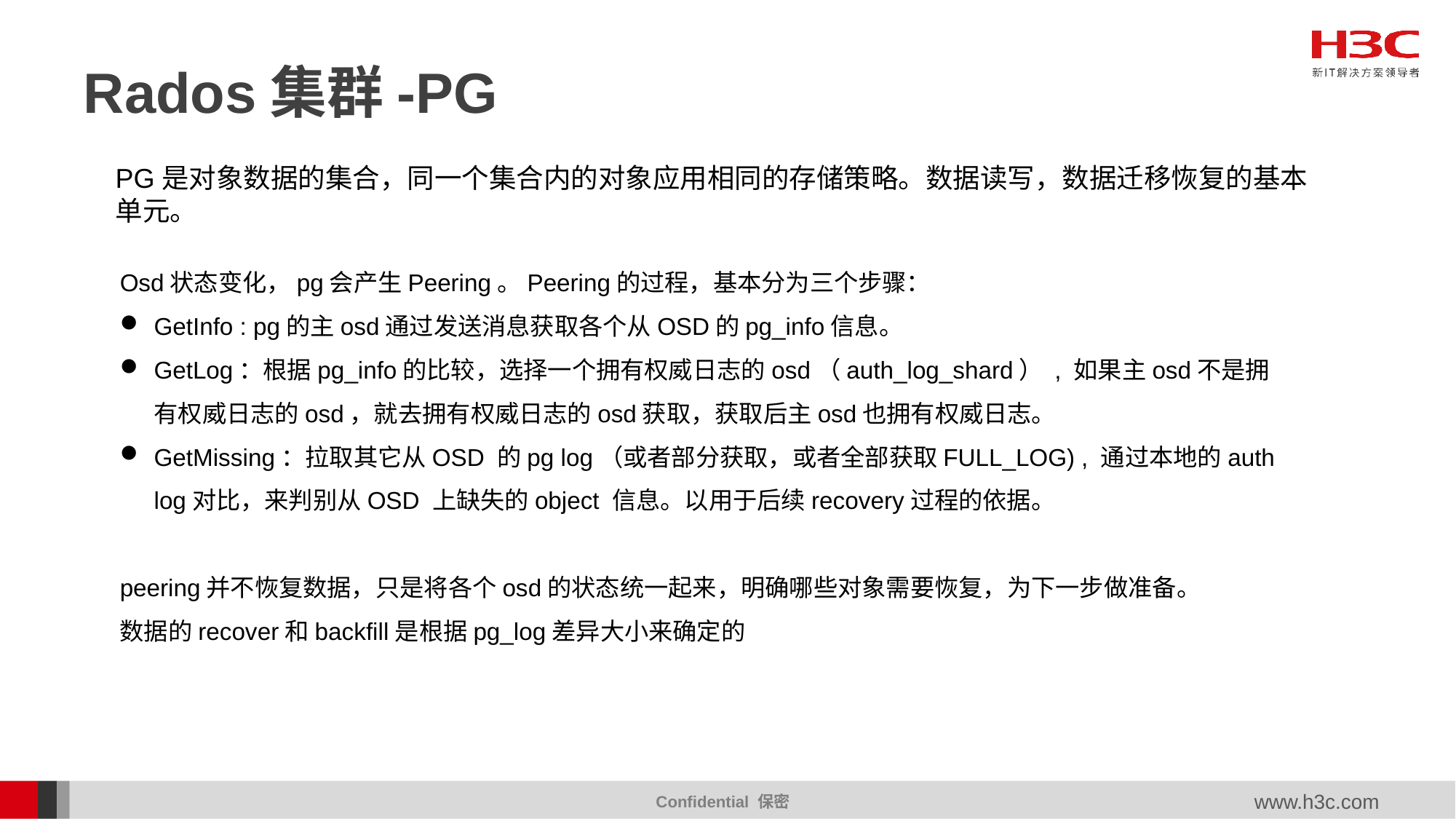

# Rados集群-PG
PG是对象数据的集合，同一个集合内的对象应用相同的存储策略。数据读写，数据迁移恢复的基本单元。
Osd状态变化，pg会产生Peering。Peering的过程，基本分为三个步骤：
GetInfo : pg的主osd通过发送消息获取各个从OSD的pg_info信息。
GetLog：根据pg_info的比较，选择一个拥有权威日志的osd（auth_log_shard） , 如果主osd不是拥有权威日志的osd，就去拥有权威日志的osd获取，获取后主osd也拥有权威日志。
GetMissing：拉取其它从OSD 的pg log（或者部分获取，或者全部获取FULL_LOG) , 通过本地的auth log对比，来判别从OSD 上缺失的object 信息。以用于后续recovery过程的依据。

peering并不恢复数据，只是将各个osd的状态统一起来，明确哪些对象需要恢复，为下一步做准备。
数据的recover和backfill是根据pg_log差异大小来确定的